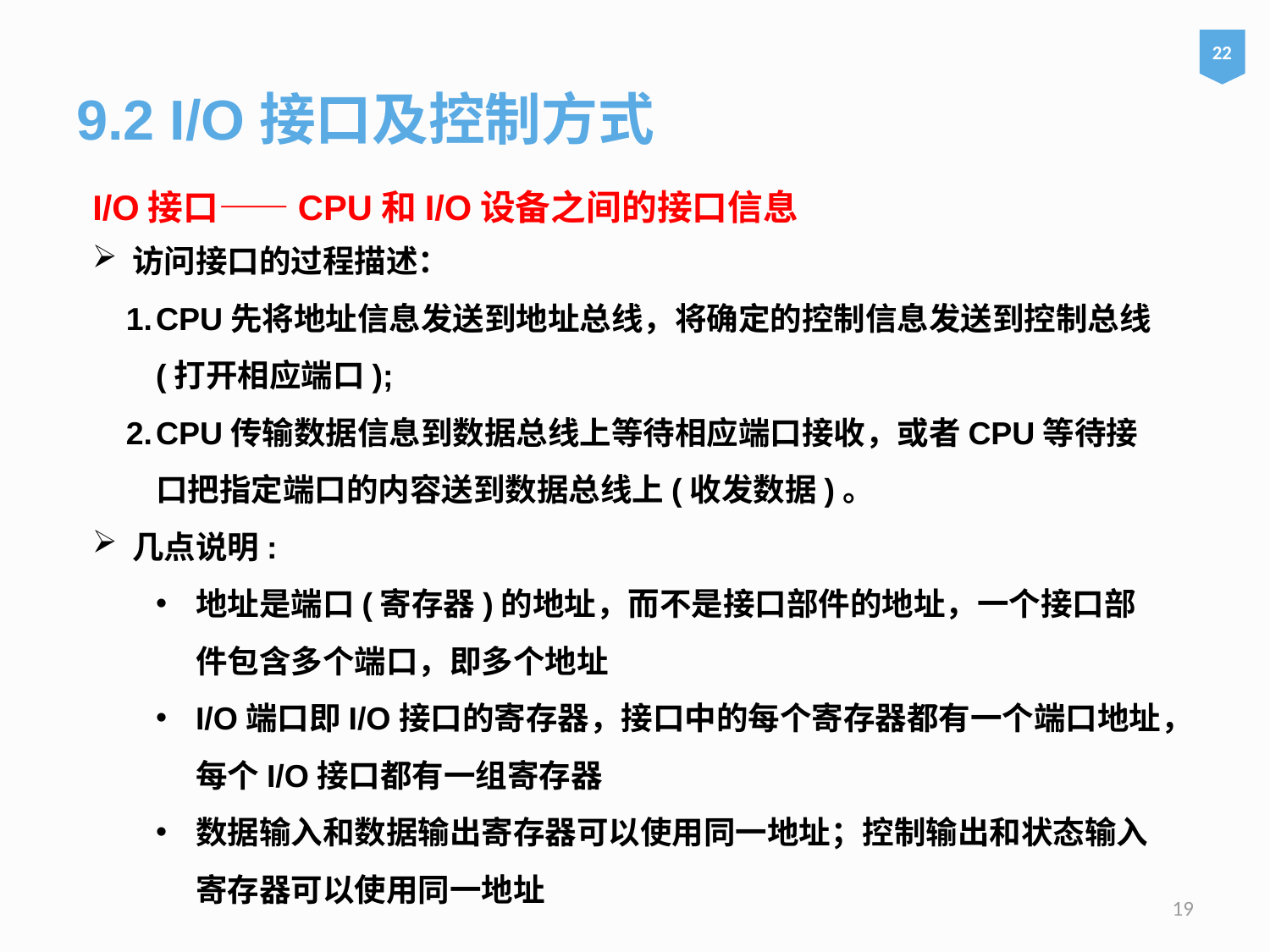

22
9.2 I/O接口及控制方式
I/O接口——CPU和I/O设备之间的接口信息
访问接口的过程描述：
CPU先将地址信息发送到地址总线，将确定的控制信息发送到控制总线(打开相应端口);
CPU传输数据信息到数据总线上等待相应端口接收，或者CPU等待接口把指定端口的内容送到数据总线上(收发数据)。
几点说明:
地址是端口(寄存器)的地址，而不是接口部件的地址，一个接口部件包含多个端口，即多个地址
I/O端口即I/O接口的寄存器，接口中的每个寄存器都有一个端口地址，每个I/O接口都有一组寄存器
数据输入和数据输出寄存器可以使用同一地址；控制输出和状态输入寄存器可以使用同一地址
19